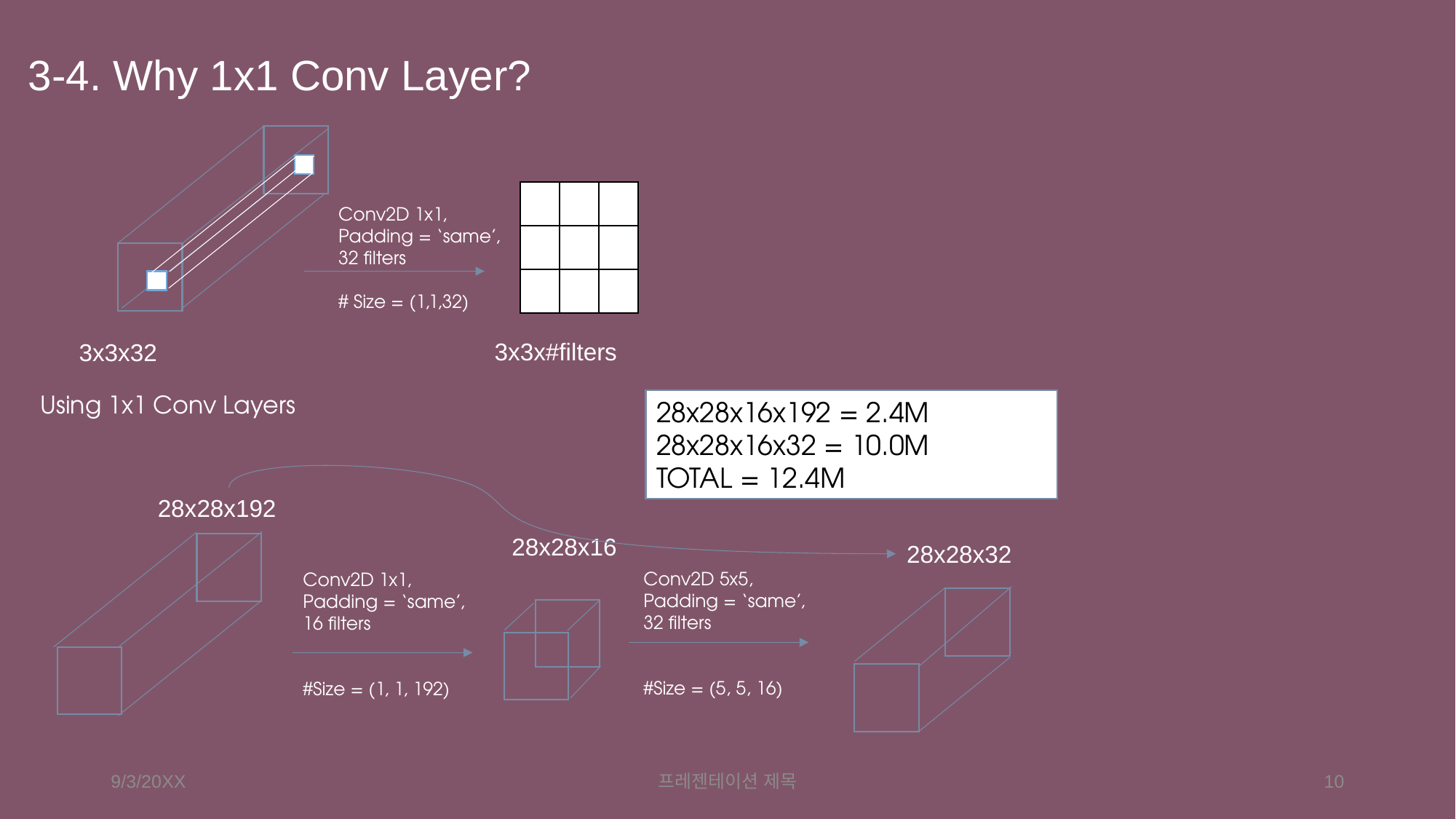

3-4. Why 1x1 Conv Layer?

|  |  |  |
| --- | --- | --- |
|  |  |  |
|  |  |  |
Conv2D 1x1,
Padding = ‘same’,
32 filters

# Size = (1,1,32)

3x3x#filters
3x3x32
Using 1x1 Conv Layers
28x28x16x192 = 2.4M
28x28x16x32 = 10.0M
TOTAL = 12.4M
28x28x192
28x28x16

28x28x32
Conv2D 5x5,
Padding = ‘same’,
32 filters

#Size = (5, 5, 16)
Conv2D 1x1,
Padding = ‘same’,
16 filters

#Size = (1, 1, 192)

9/3/20XX
프레젠테이션 제목
10